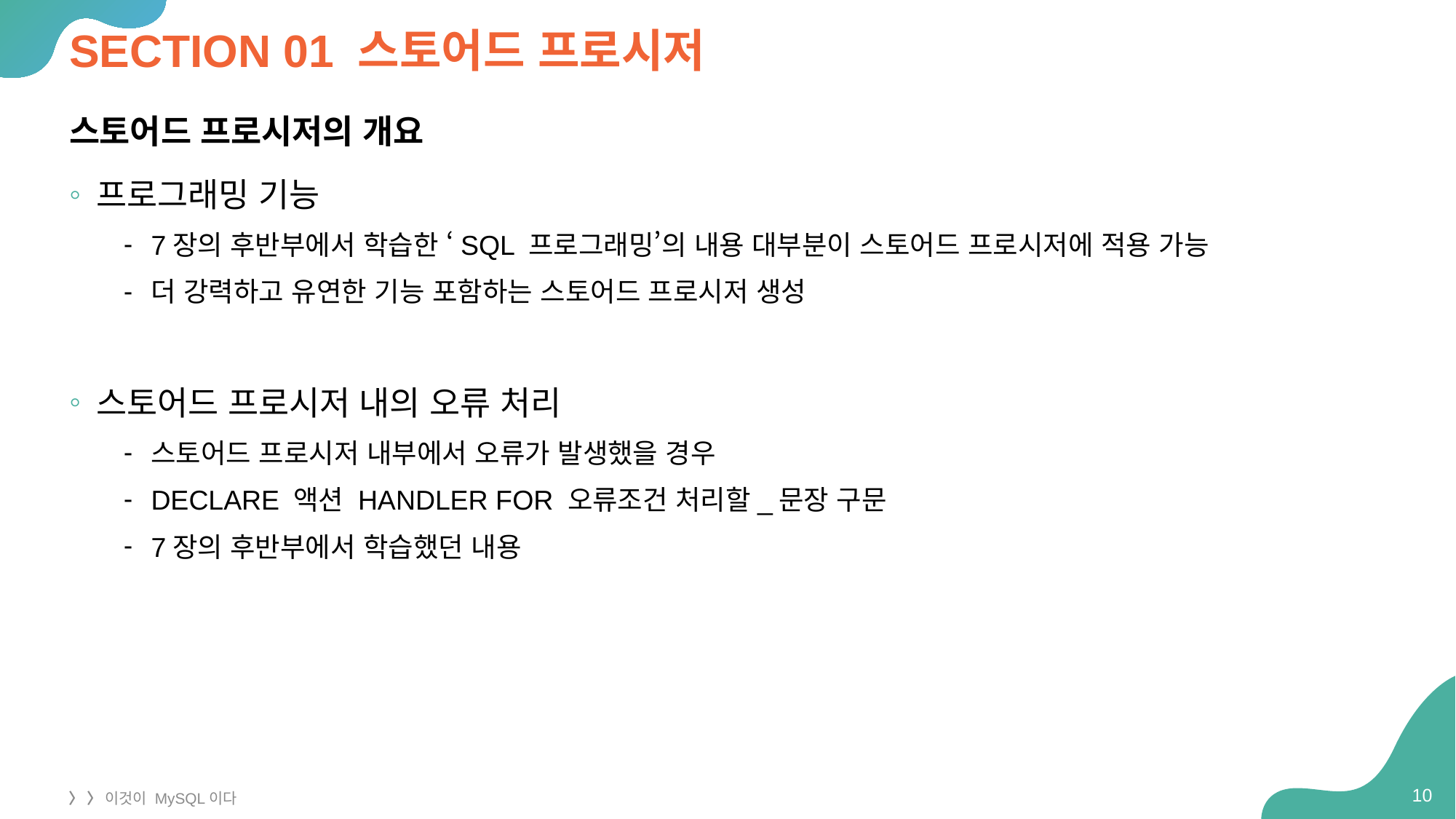

# SECTION 01 스토어드 프로시저
스토어드 프로시저의 개요
프로그래밍 기능
7장의 후반부에서 학습한 ‘SQL 프로그래밍’의 내용 대부분이 스토어드 프로시저에 적용 가능
더 강력하고 유연한 기능 포함하는 스토어드 프로시저 생성

스토어드 프로시저 내의 오류 처리
스토어드 프로시저 내부에서 오류가 발생했을 경우
DECLARE 액션 HANDLER FOR 오류조건 처리할_문장 구문
7장의 후반부에서 학습했던 내용

10
〉 〉 이것이 MySQL이다